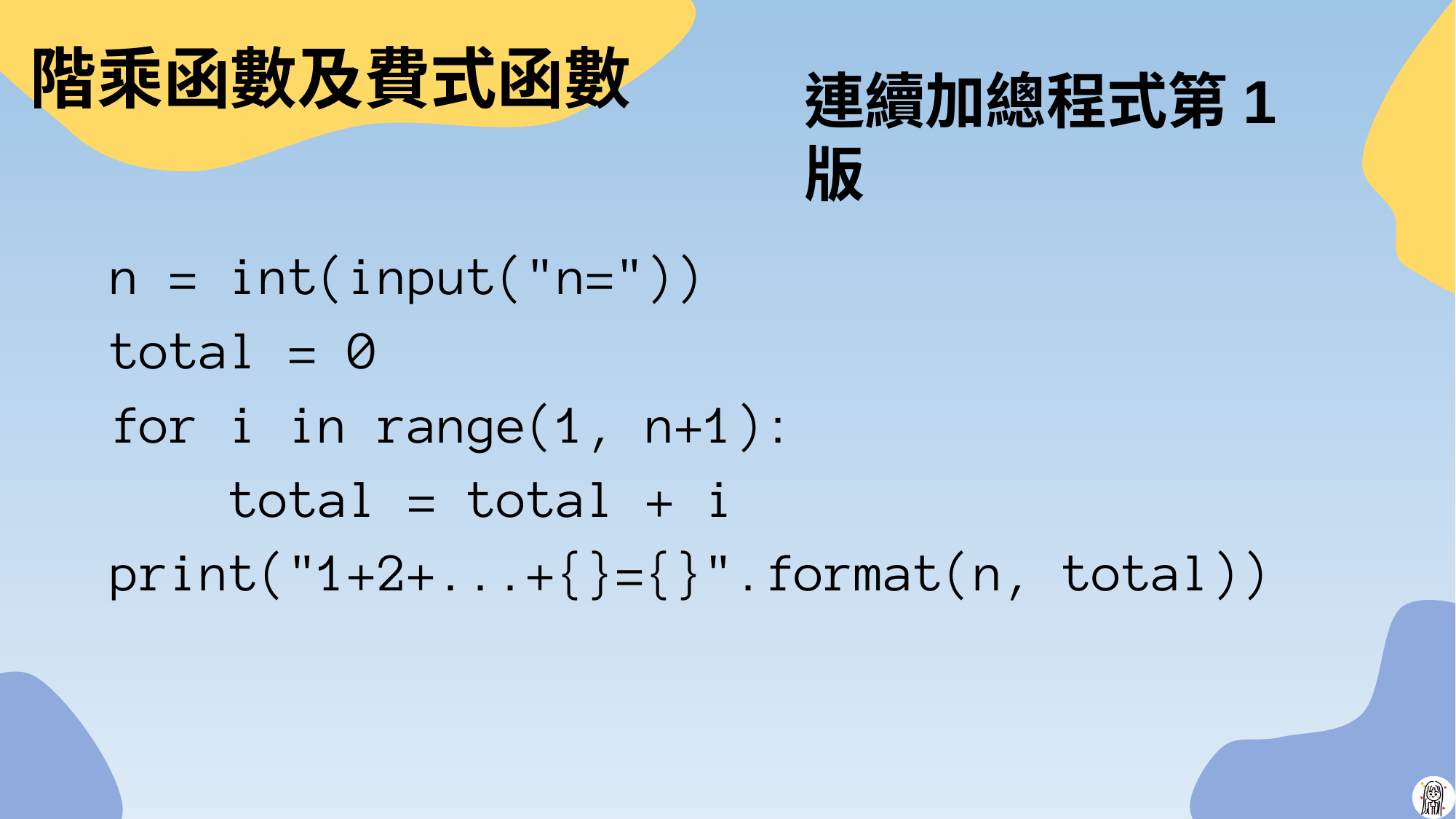

# 階乘函數及費式函數
連續加總程式第1版
n = int(input("n="))
total = 0
for i in range(1, n+1):
    total = total + i
print("1+2+...+{}={}".format(n, total))

27